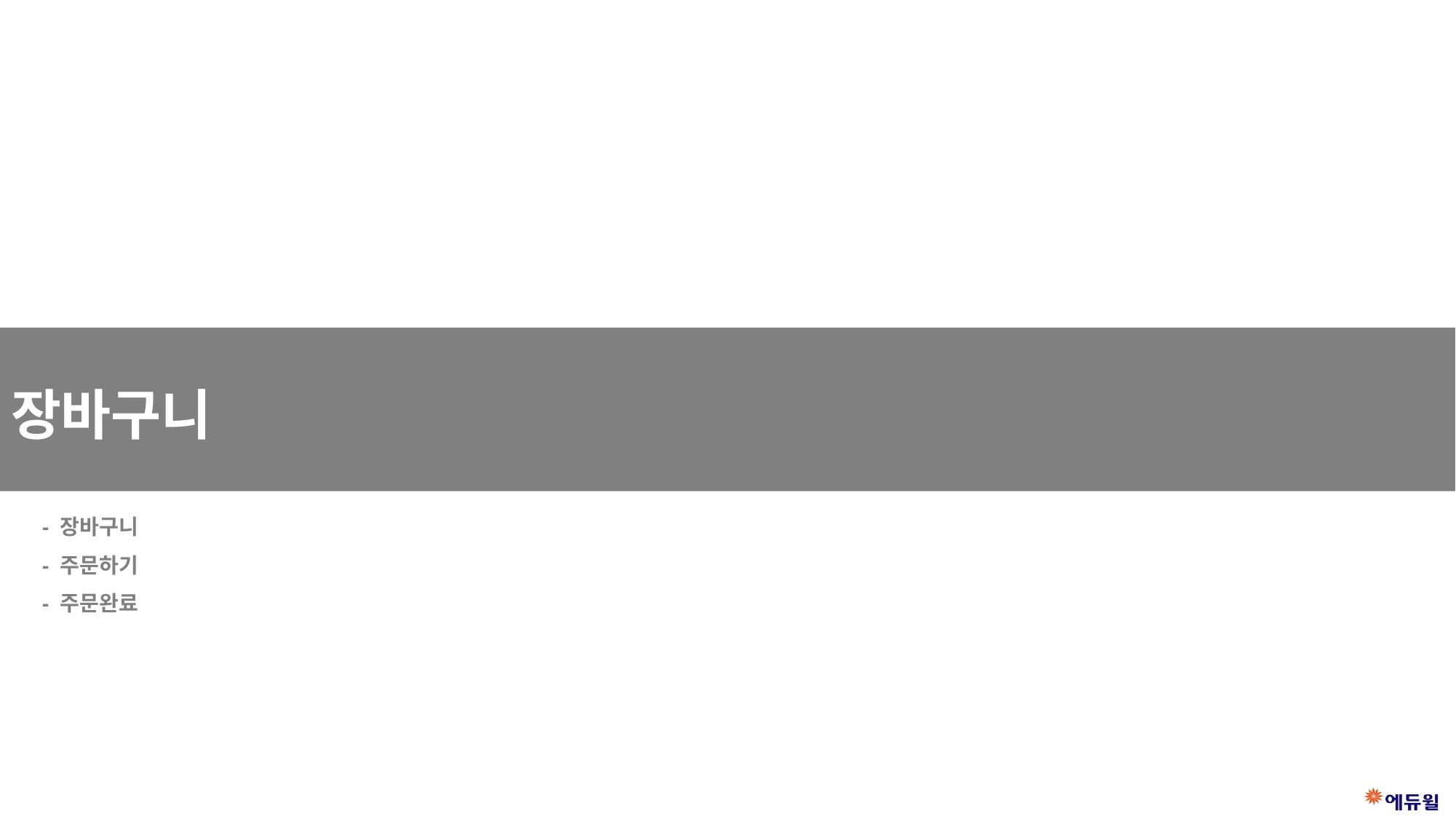

장바구니
- 장바구니
- 주문하기
- 주문완료